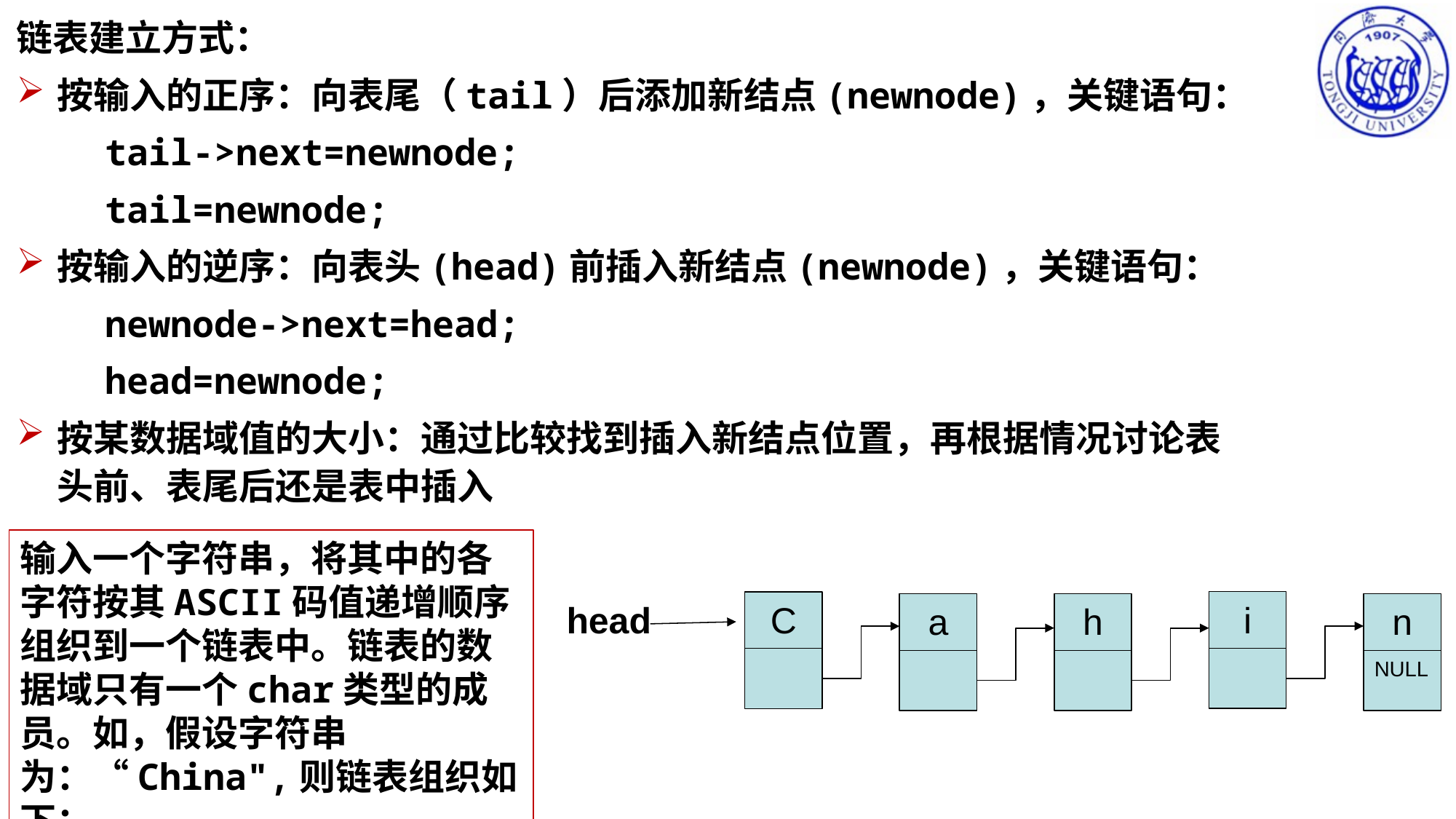

链表建立方式：
按输入的正序：向表尾（tail）后添加新结点(newnode)，关键语句：
tail->next=newnode;
tail=newnode;
按输入的逆序：向表头(head)前插入新结点(newnode)，关键语句：
newnode->next=head;
head=newnode;
按某数据域值的大小：通过比较找到插入新结点位置，再根据情况讨论表头前、表尾后还是表中插入
输入一个字符串，将其中的各字符按其ASCII码值递增顺序组织到一个链表中。链表的数据域只有一个char类型的成员。如，假设字符串为：“China",则链表组织如下：
head
i

C

a

h

n
NULL